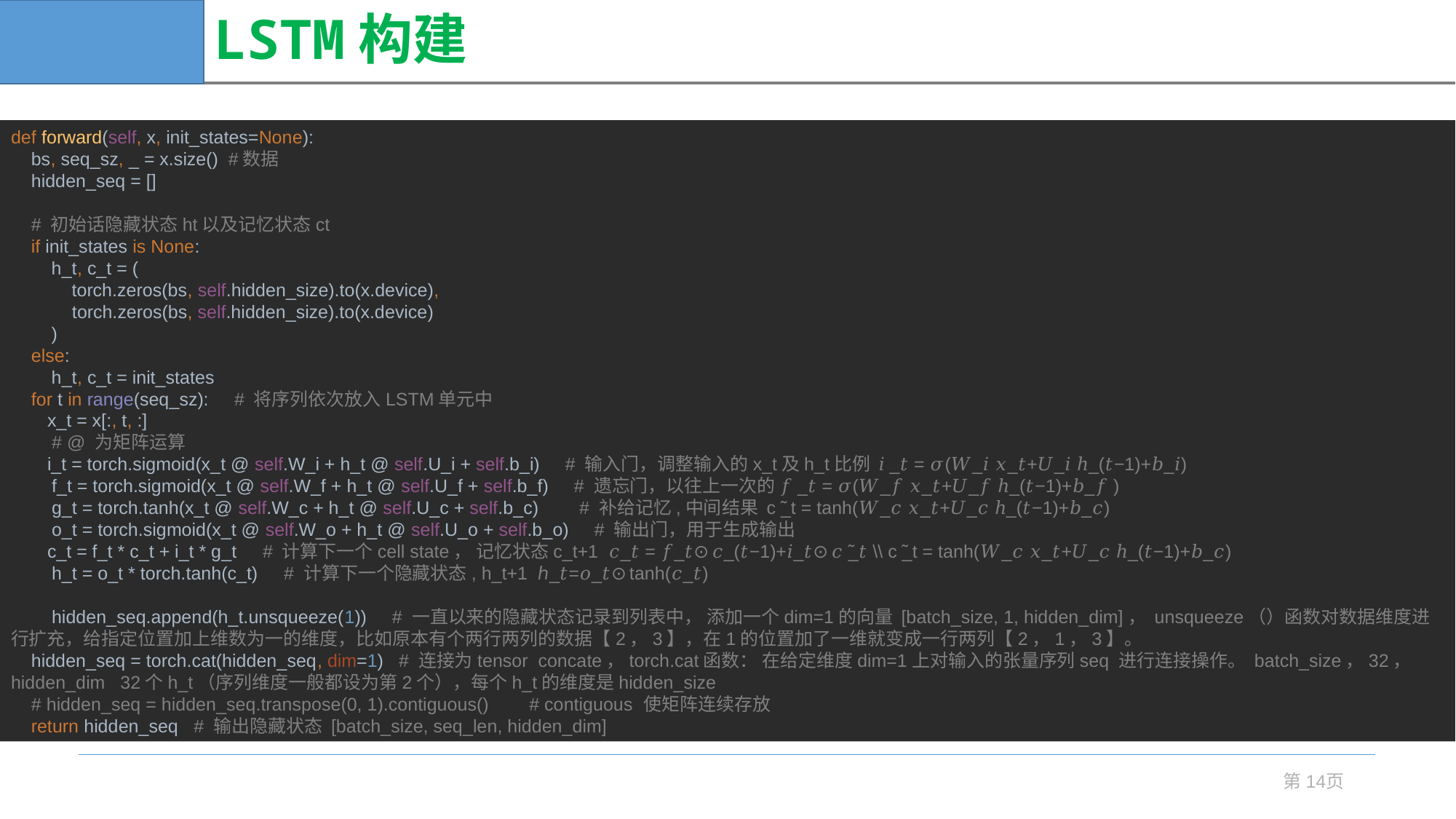

# LSTM构建
def forward(self, x, init_states=None):
    bs, seq_sz, _ = x.size()  #数据
    hidden_seq = []
    # 初始话隐藏状态ht以及记忆状态ct
    if init_states is None:
        h_t, c_t = (
            torch.zeros(bs, self.hidden_size).to(x.device),
            torch.zeros(bs, self.hidden_size).to(x.device)
        )
    else:
        h_t, c_t = init_states
    for t in range(seq_sz):     # 将序列依次放入LSTM单元中
        x_t = x[:, t, :]
        # @ 为矩阵运算
        i_t = torch.sigmoid(x_t @ self.W_i + h_t @ self.U_i + self.b_i)     # 输入门，调整输入的x_t及h_t比例  𝑖_𝑡 = 𝜎(𝑊_𝑖 𝑥_𝑡+𝑈_𝑖 ℎ_(𝑡−1)+𝑏_𝑖)
        f_t = torch.sigmoid(x_t @ self.W_f + h_t @ self.U_f + self.b_f)     # 遗忘门，以往上一次的 𝑓_𝑡 = 𝜎(𝑊_𝑓 𝑥_𝑡+𝑈_𝑓 ℎ_(𝑡−1)+𝑏_𝑓 )
        g_t = torch.tanh(x_t @ self.W_c + h_t @ self.U_c + self.b_c)        # 补给记忆,中间结果 c ̃_t = tanh(𝑊_𝑐 𝑥_𝑡+𝑈_𝑐 ℎ_(𝑡−1)+𝑏_𝑐)
        o_t = torch.sigmoid(x_t @ self.W_o + h_t @ self.U_o + self.b_o)     # 输出门，用于生成输出
        c_t = f_t * c_t + i_t * g_t     # 计算下一个cell state， 记忆状态c_t+1  𝑐_𝑡 = 𝑓_𝑡⊙𝑐_(𝑡−1)+𝑖_𝑡⊙𝑐 ̃_𝑡 \\ c ̃_t = tanh(𝑊_𝑐 𝑥_𝑡+𝑈_𝑐 ℎ_(𝑡−1)+𝑏_𝑐)
        h_t = o_t * torch.tanh(c_t)     # 计算下一个隐藏状态, h_t+1  ℎ_𝑡=𝑜_𝑡⊙tanh⁡(𝑐_𝑡)
        hidden_seq.append(h_t.unsqueeze(1))     # 一直以来的隐藏状态记录到列表中， 添加一个dim=1的向量 [batch_size, 1, hidden_dim]， unsqueeze（）函数对数据维度进行扩充，给指定位置加上维数为一的维度，比如原本有个两行两列的数据【2，3】，在1的位置加了一维就变成一行两列【2，1，3】。
    hidden_seq = torch.cat(hidden_seq, dim=1)   # 连接为tensor  concate，torch.cat函数： 在给定维度dim=1上对输入的张量序列seq 进行连接操作。 batch_size，32， hidden_dim   32个h_t（序列维度一般都设为第2个），每个h_t的维度是hidden_size
    # hidden_seq = hidden_seq.transpose(0, 1).contiguous()        # contiguous 使矩阵连续存放
    return hidden_seq   # 输出隐藏状态 [batch_size, seq_len, hidden_dim]
第14页